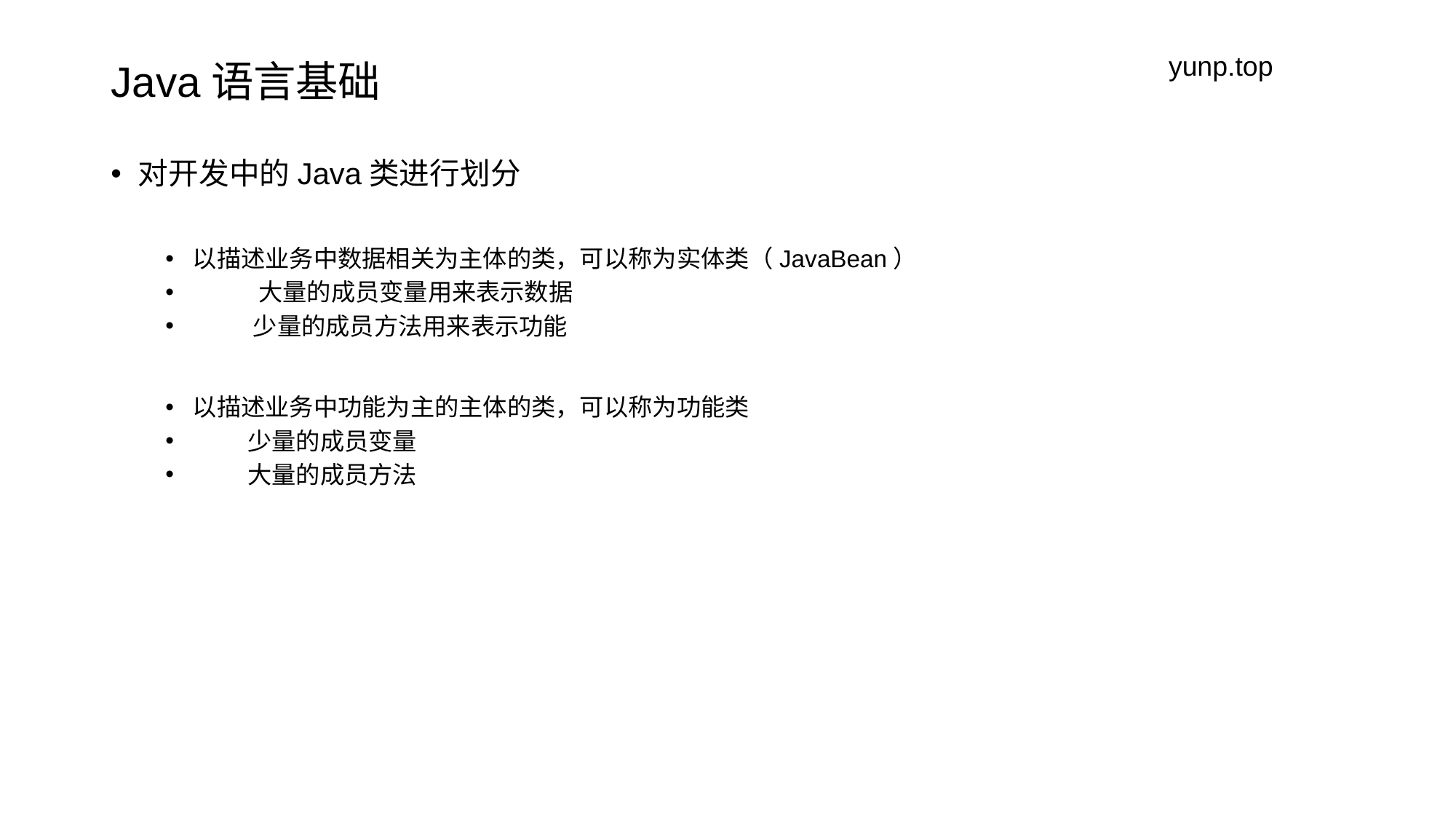

# Java语言基础
yunp.top
对开发中的Java类进行划分

以描述业务中数据相关为主体的类，可以称为实体类（JavaBean）
           大量的成员变量用来表示数据
          少量的成员方法用来表示功能

以描述业务中功能为主的主体的类，可以称为功能类
         少量的成员变量
         大量的成员方法